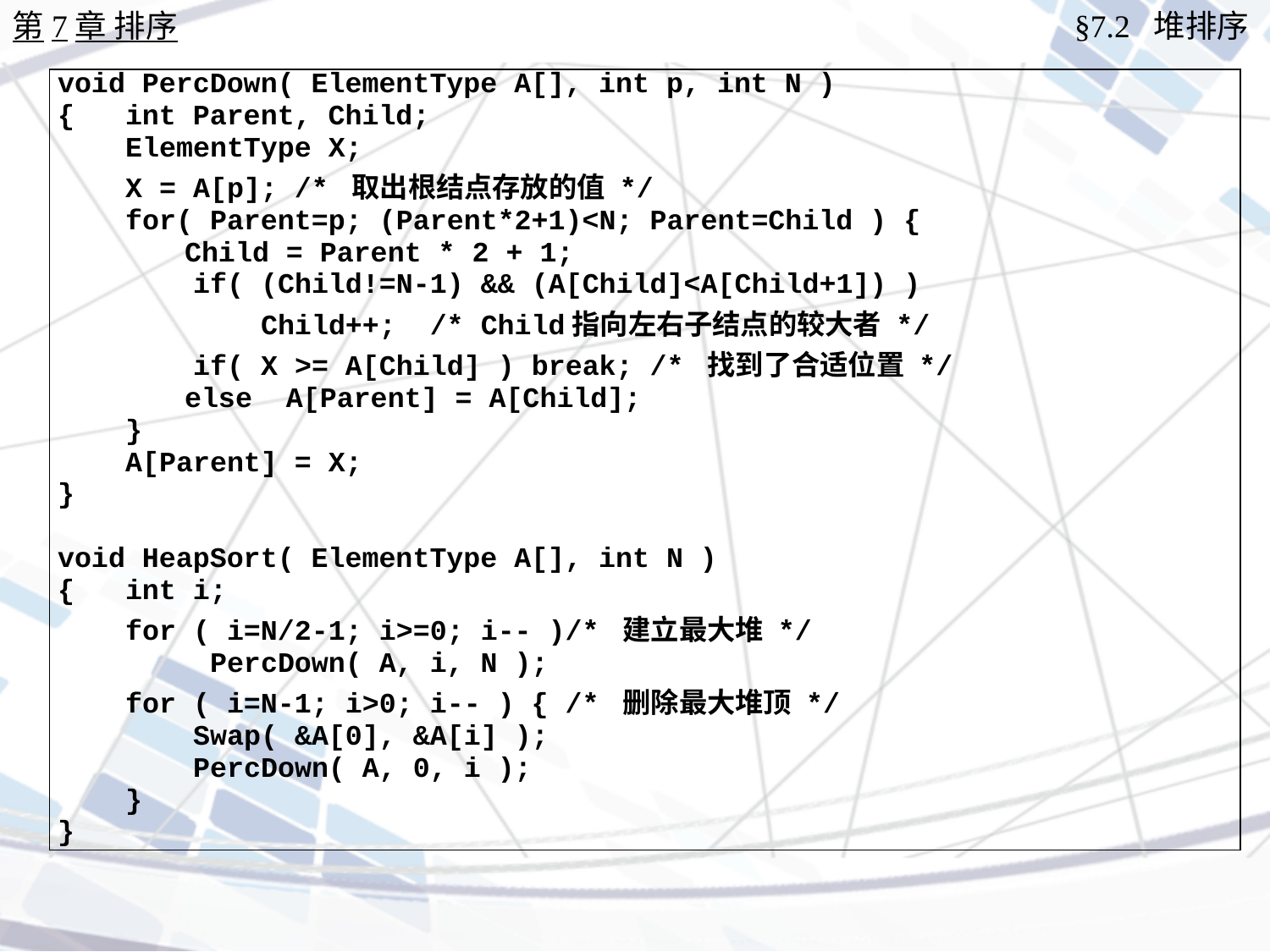

第7章 排序
§7.2  堆排序
| void PercDown( ElementType A[], int p, int N ) { int Parent, Child; ElementType X; X = A[p]; /\* 取出根结点存放的值 \*/ for( Parent=p; (Parent\*2+1)<N; Parent=Child ) { Child = Parent \* 2 + 1; if( (Child!=N-1) && (A[Child]<A[Child+1]) ) Child++; /\* Child指向左右子结点的较大者 \*/ if( X >= A[Child] ) break; /\* 找到了合适位置 \*/ else A[Parent] = A[Child]; } A[Parent] = X; } void HeapSort( ElementType A[], int N ) { int i; for ( i=N/2-1; i>=0; i-- )/\* 建立最大堆 \*/ PercDown( A, i, N ); for ( i=N-1; i>0; i-- ) { /\* 删除最大堆顶 \*/ Swap( &A[0], &A[i] ); PercDown( A, 0, i ); } } |
| --- |